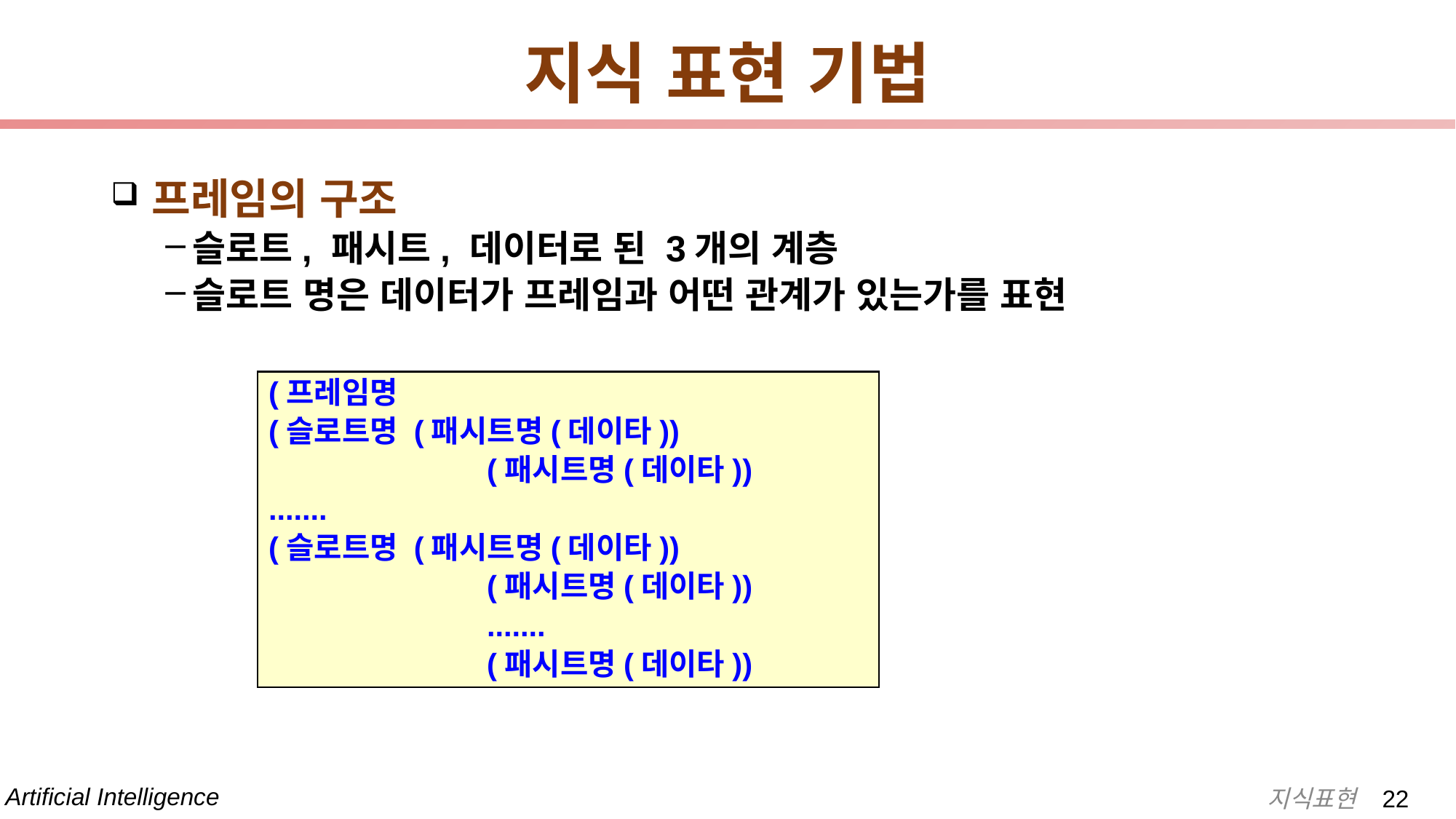

# 지식 표현 기법
프레임의 구조
슬로트, 패시트, 데이터로 된 3개의 계층
슬로트 명은 데이터가 프레임과 어떤 관계가 있는가를 표현
(프레임명
(슬로트명 (패시트명(데이타))
		(패시트명(데이타))
.......
(슬로트명 (패시트명(데이타))
		(패시트명(데이타))
		.......
		(패시트명(데이타))